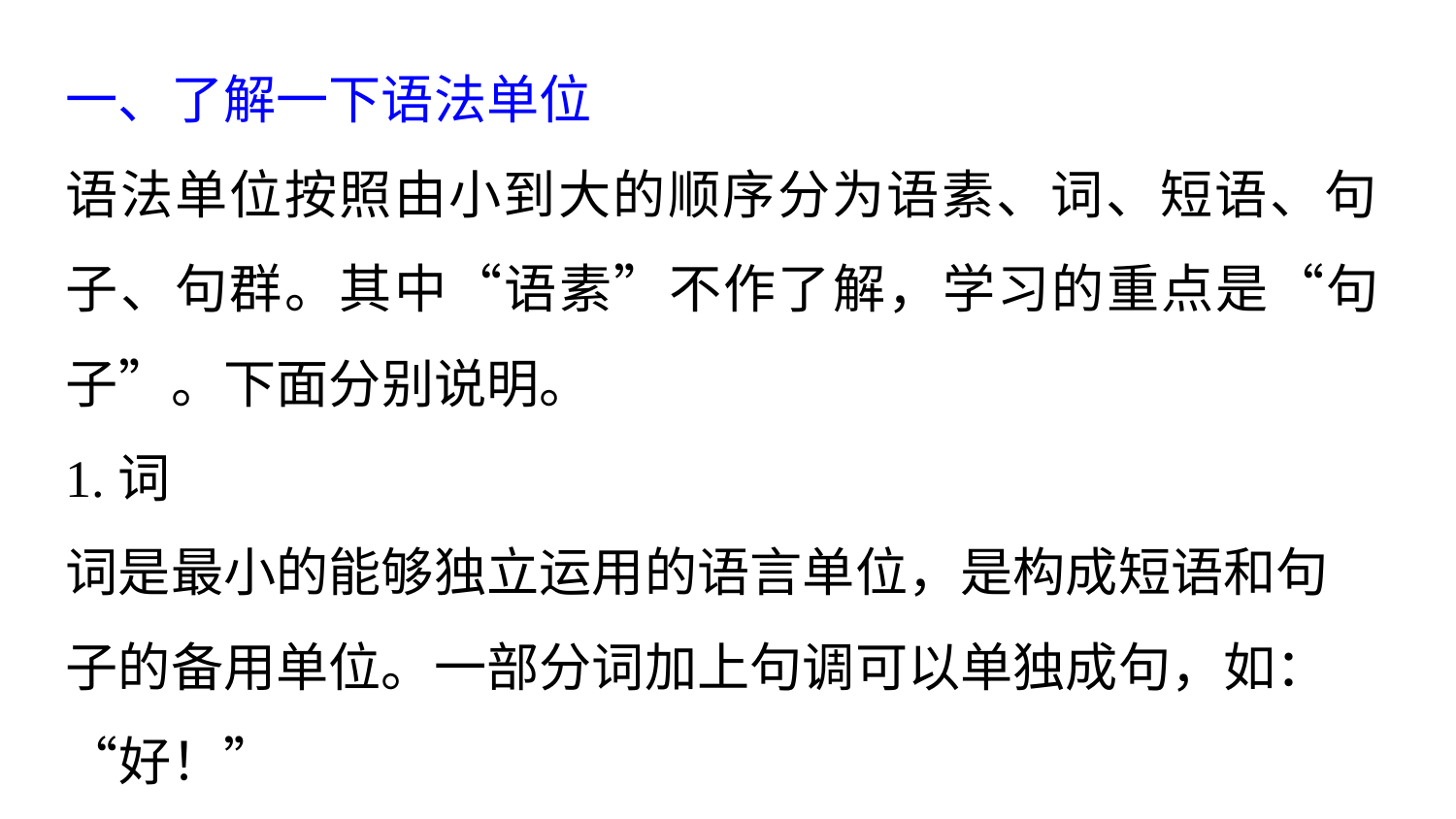

一、了解一下语法单位
语法单位按照由小到大的顺序分为语素、词、短语、句子、句群。其中“语素”不作了解，学习的重点是“句子”。下面分别说明。
1.词
词是最小的能够独立运用的语言单位，是构成短语和句子的备用单位。一部分词加上句调可以单独成句，如：“好！”